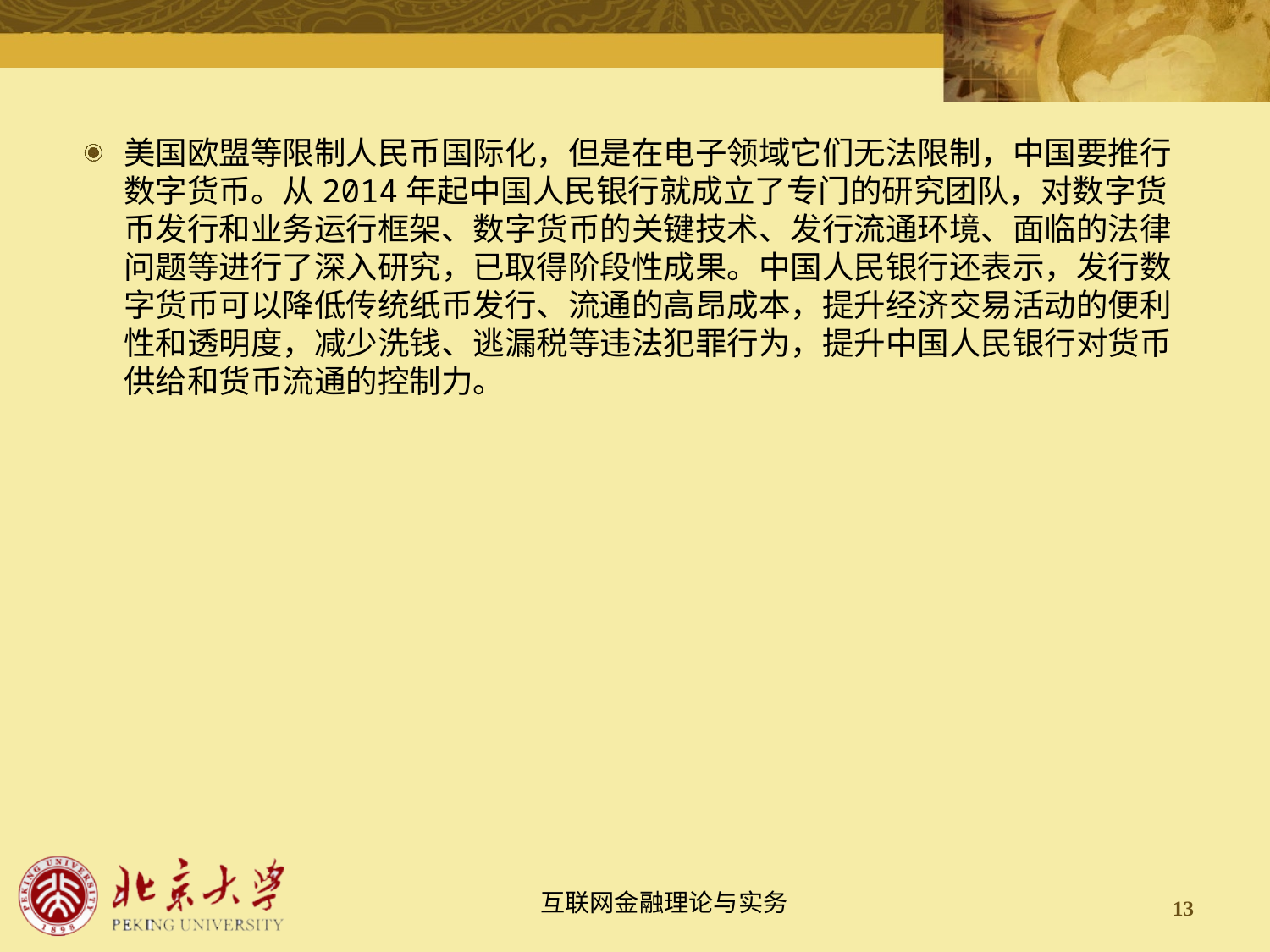

美国欧盟等限制人民币国际化，但是在电子领域它们无法限制，中国要推行数字货币。从2014年起中国人民银行就成立了专门的研究团队，对数字货币发行和业务运行框架、数字货币的关键技术、发行流通环境、面临的法律问题等进行了深入研究，已取得阶段性成果。中国人民银行还表示，发行数字货币可以降低传统纸币发行、流通的高昂成本，提升经济交易活动的便利性和透明度，减少洗钱、逃漏税等违法犯罪行为，提升中国人民银行对货币供给和货币流通的控制力。
13